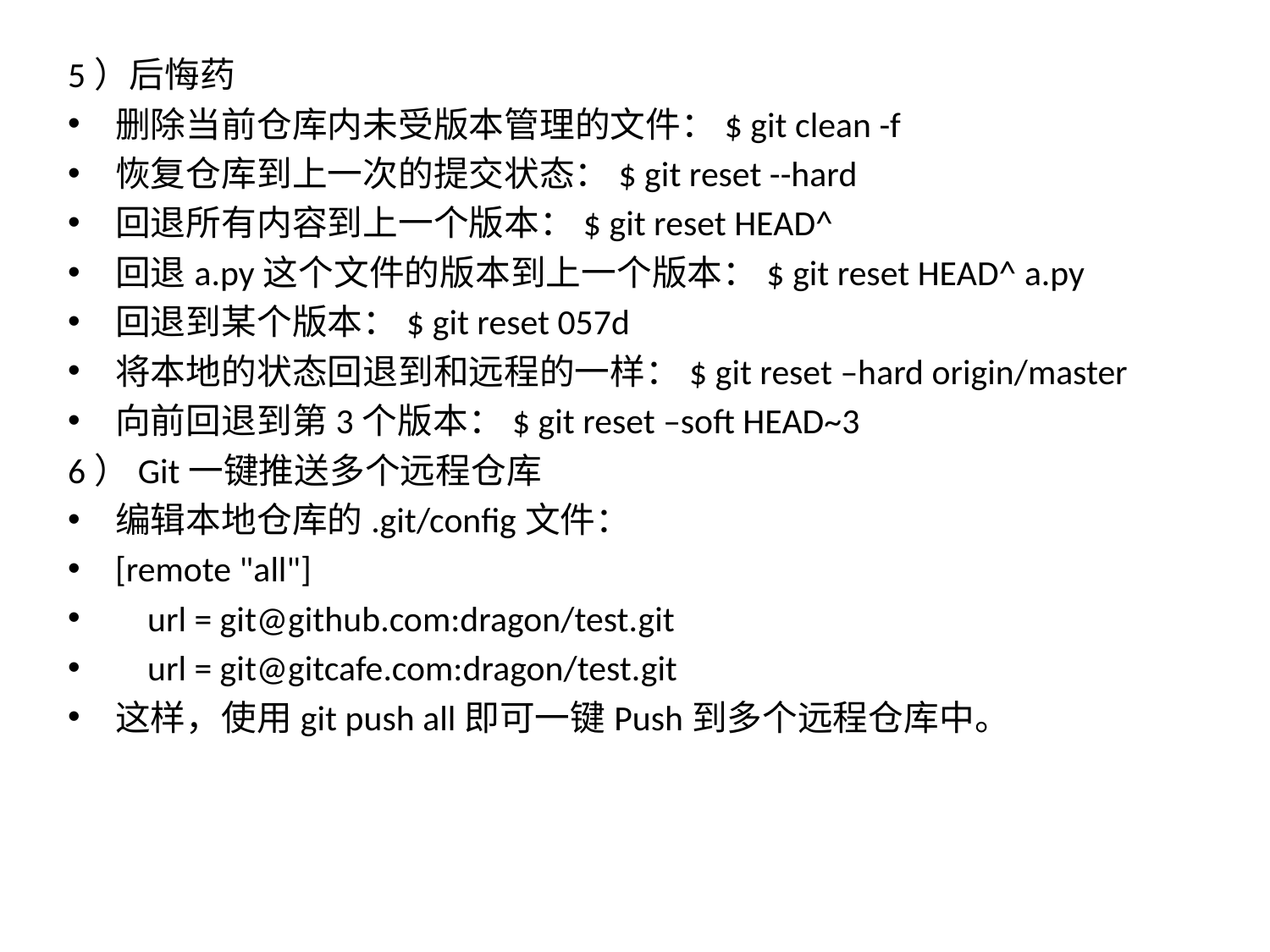

5）后悔药
删除当前仓库内未受版本管理的文件：$ git clean -f
恢复仓库到上一次的提交状态：$ git reset --hard
回退所有内容到上一个版本：$ git reset HEAD^
回退a.py这个文件的版本到上一个版本：$ git reset HEAD^ a.py
回退到某个版本：$ git reset 057d
将本地的状态回退到和远程的一样：$ git reset –hard origin/master
向前回退到第3个版本：$ git reset –soft HEAD~3
6）Git一键推送多个远程仓库
编辑本地仓库的.git/config文件：
[remote "all"]
    url = git@github.com:dragon/test.git
    url = git@gitcafe.com:dragon/test.git
这样，使用git push all即可一键Push到多个远程仓库中。